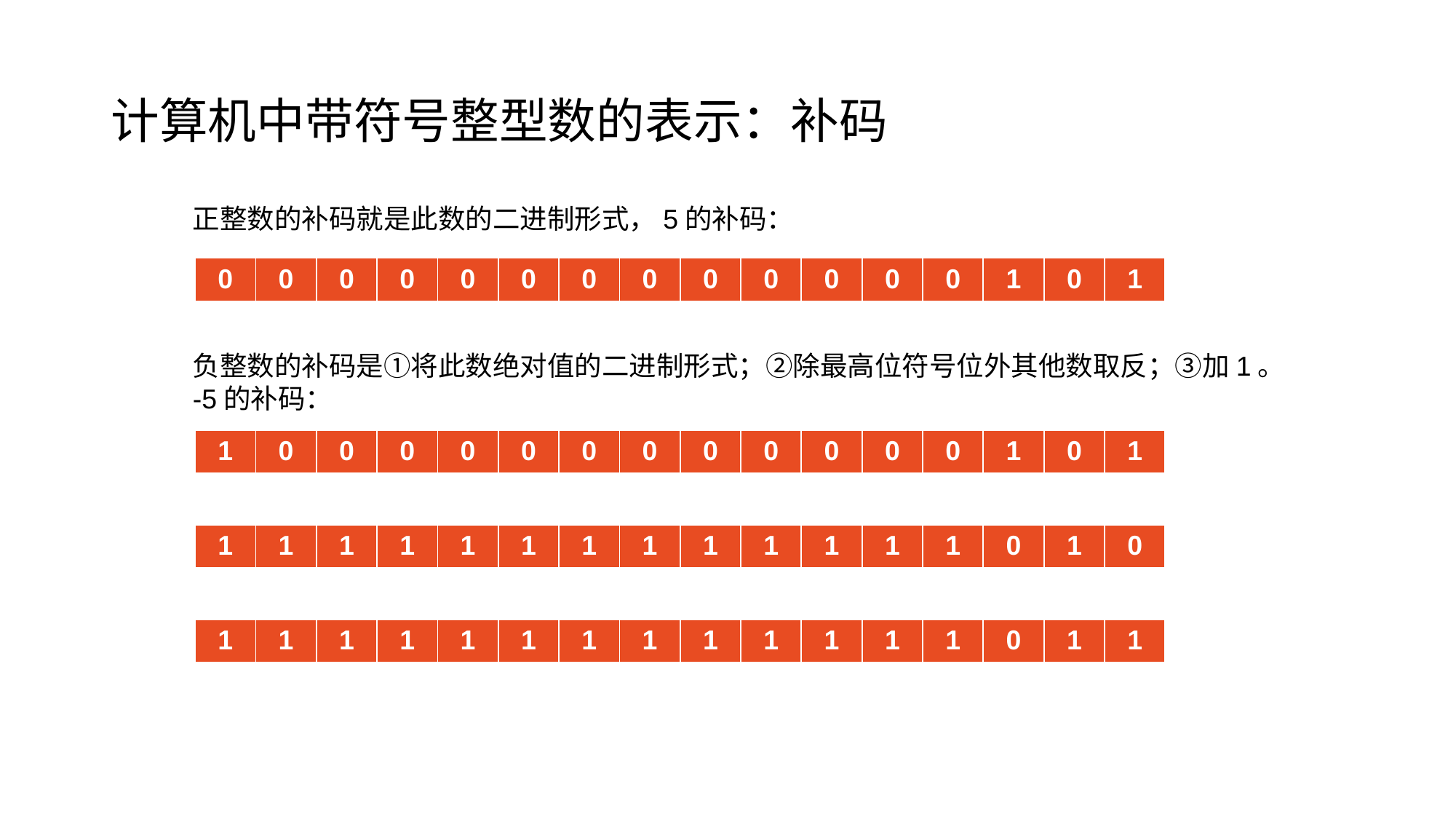

# 计算机中带符号整型数的表示：补码
正整数的补码就是此数的二进制形式，5的补码：
| 0 | 0 | 0 | 0 | 0 | 0 | 0 | 0 | 0 | 0 | 0 | 0 | 0 | 1 | 0 | 1 |
| --- | --- | --- | --- | --- | --- | --- | --- | --- | --- | --- | --- | --- | --- | --- | --- |
负整数的补码是①将此数绝对值的二进制形式；②除最高位符号位外其他数取反；③加1。
-5的补码：
| 1 | 0 | 0 | 0 | 0 | 0 | 0 | 0 | 0 | 0 | 0 | 0 | 0 | 1 | 0 | 1 |
| --- | --- | --- | --- | --- | --- | --- | --- | --- | --- | --- | --- | --- | --- | --- | --- |
| 1 | 1 | 1 | 1 | 1 | 1 | 1 | 1 | 1 | 1 | 1 | 1 | 1 | 0 | 1 | 0 |
| --- | --- | --- | --- | --- | --- | --- | --- | --- | --- | --- | --- | --- | --- | --- | --- |
| 1 | 1 | 1 | 1 | 1 | 1 | 1 | 1 | 1 | 1 | 1 | 1 | 1 | 0 | 1 | 1 |
| --- | --- | --- | --- | --- | --- | --- | --- | --- | --- | --- | --- | --- | --- | --- | --- |